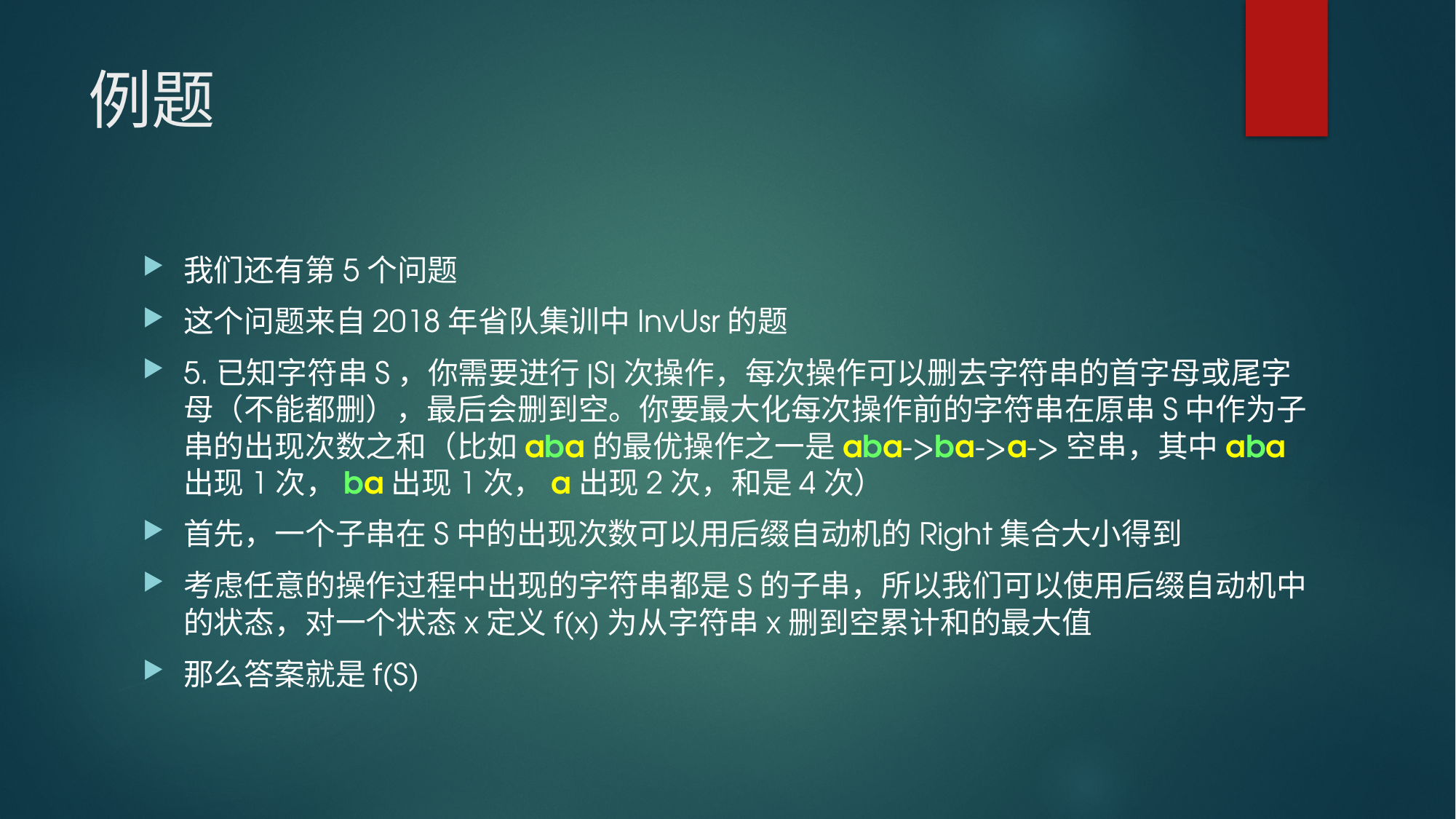

# 例题
我们还有第5个问题
这个问题来自2018年省队集训中InvUsr的题
5.已知字符串S，你需要进行|S|次操作，每次操作可以删去字符串的首字母或尾字母（不能都删），最后会删到空。你要最大化每次操作前的字符串在原串S中作为子串的出现次数之和（比如aba的最优操作之一是aba->ba->a->空串，其中aba出现1次，ba出现1次，a出现2次，和是4次）
首先，一个子串在S中的出现次数可以用后缀自动机的Right集合大小得到
考虑任意的操作过程中出现的字符串都是S的子串，所以我们可以使用后缀自动机中的状态，对一个状态x定义f(x)为从字符串x删到空累计和的最大值
那么答案就是f(S)